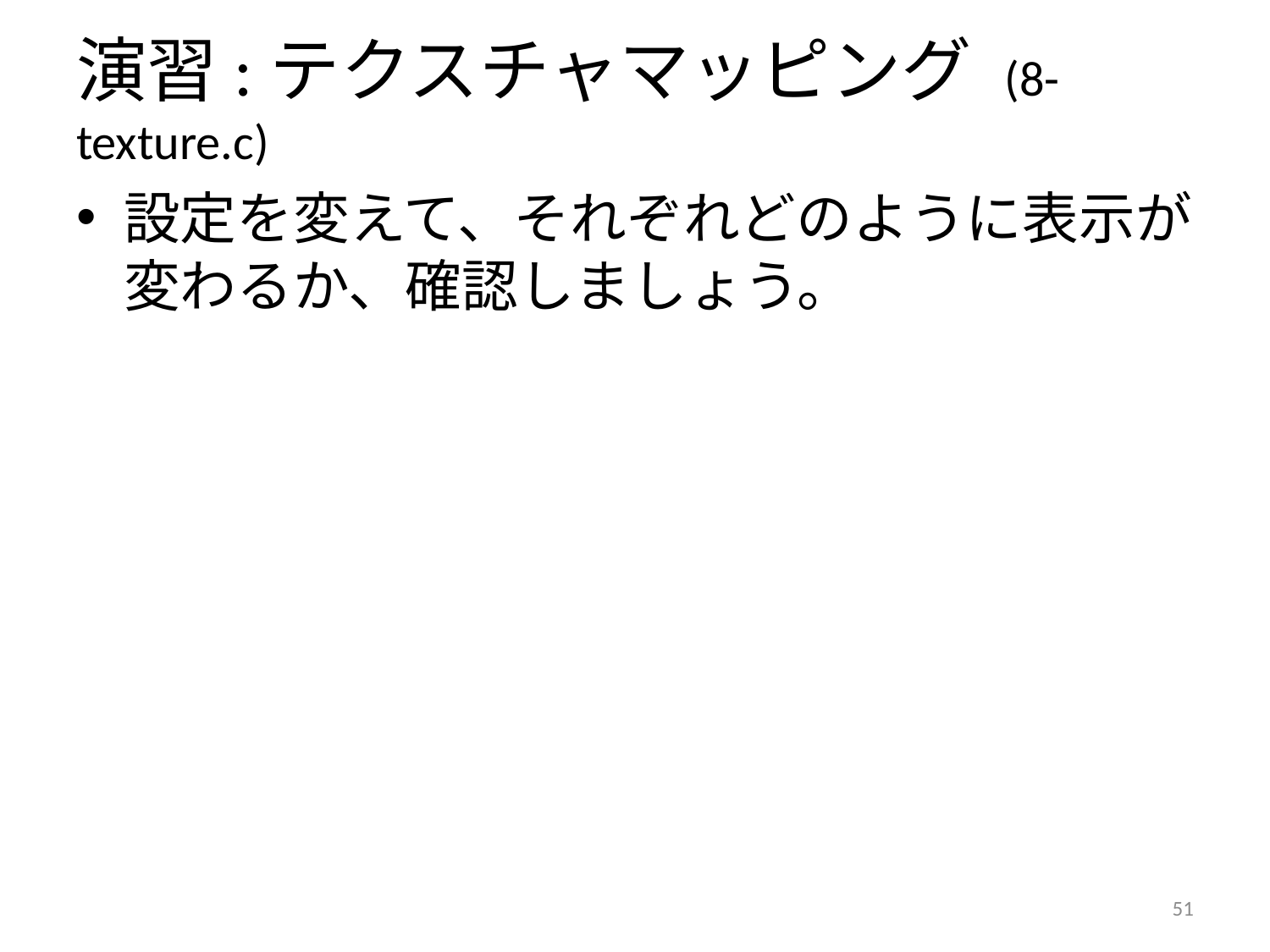

# 演習:テクスチャマッピング (8-texture.c)
設定を変えて、それぞれどのように表示が変わるか、確認しましょう。
51